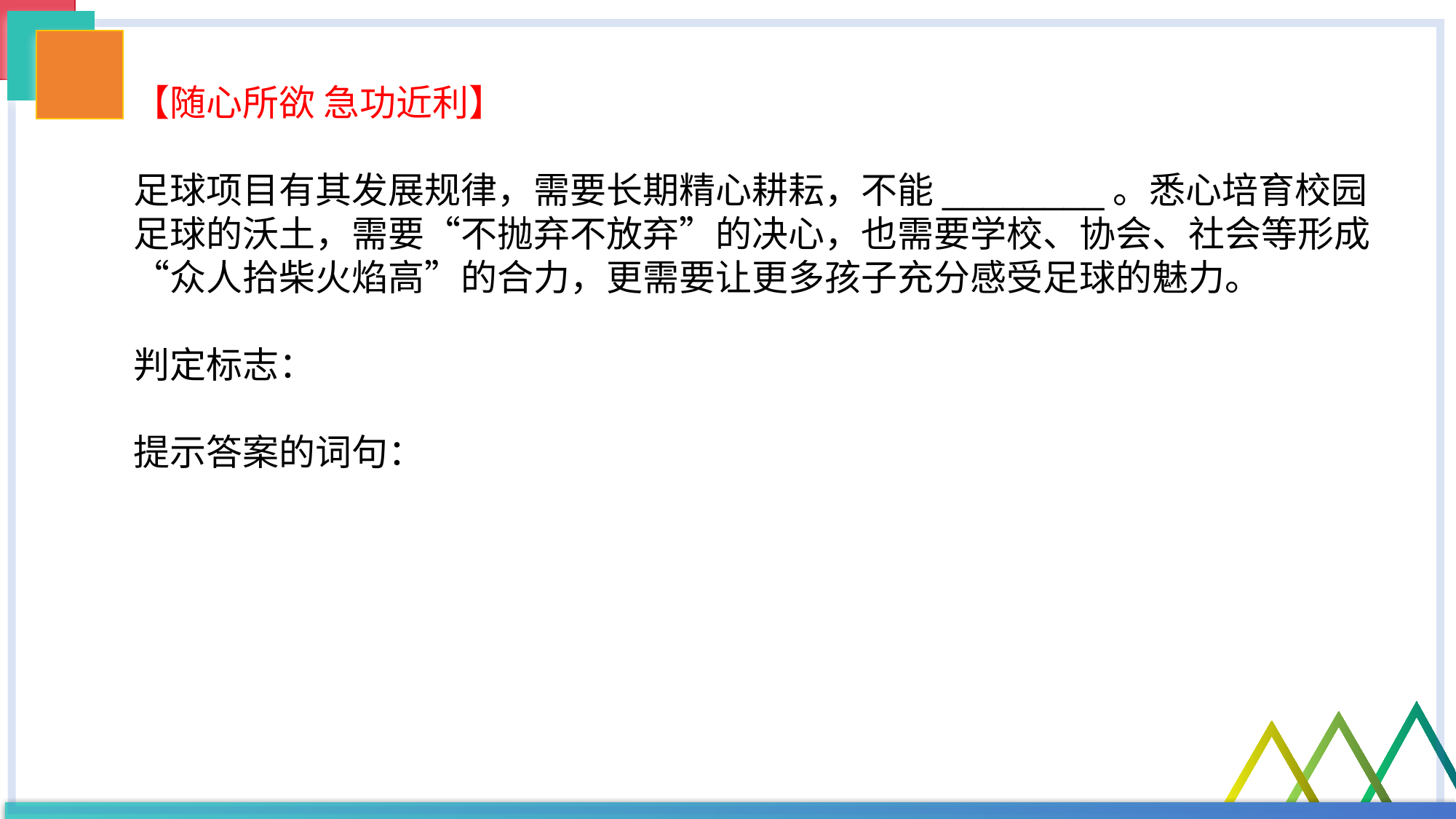

【随心所欲 急功近利】

足球项目有其发展规律，需要长期精心耕耘，不能________。悉心培育校园足球的沃土，需要“不抛弃不放弃”的决心，也需要学校、协会、社会等形成“众人拾柴火焰高”的合力，更需要让更多孩子充分感受足球的魅力。

判定标志：

提示答案的词句：